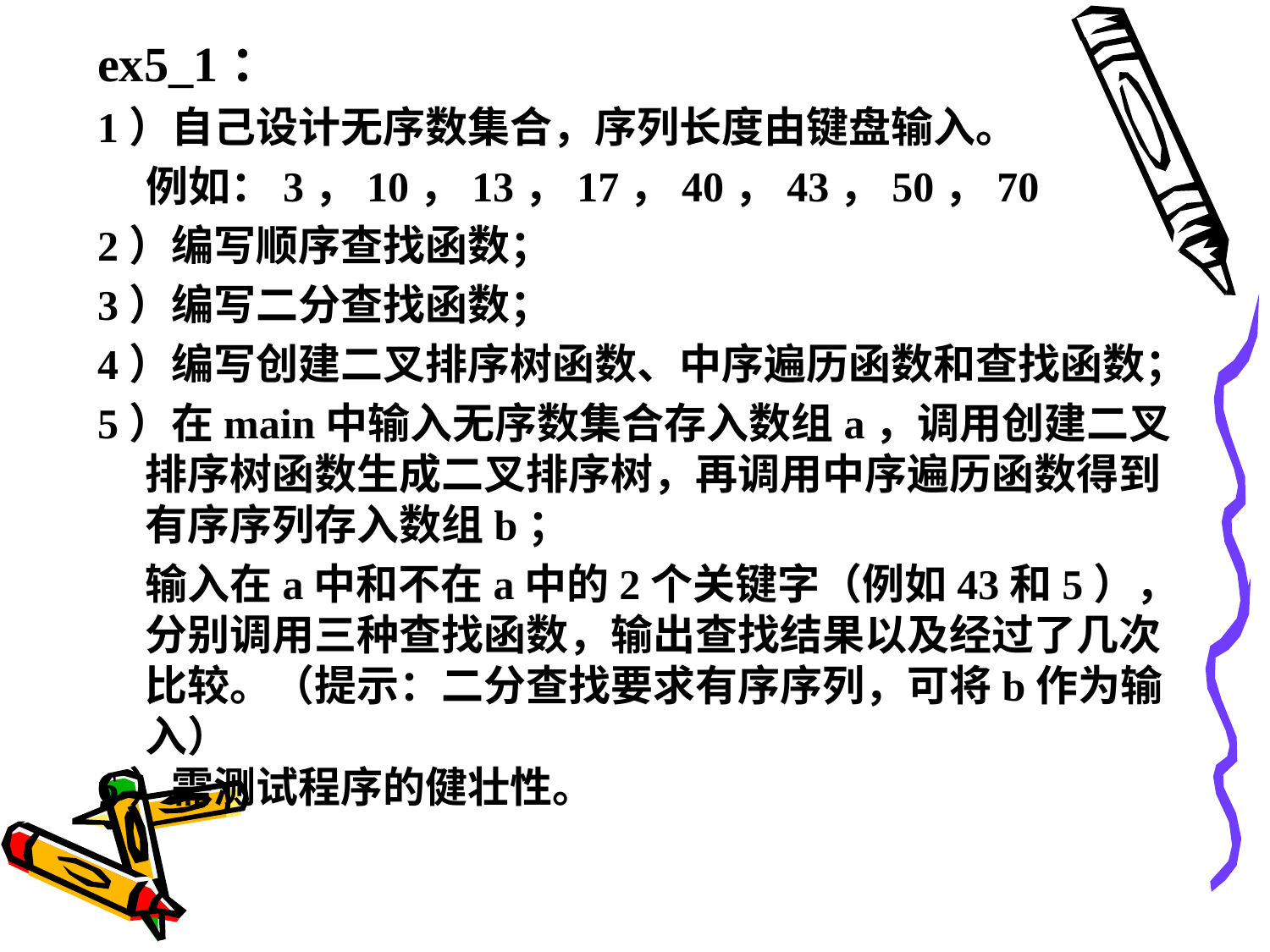

ex5_1：
1）自己设计无序数集合，序列长度由键盘输入。
    例如：3，10，13，17，40，43，50，70
2）编写顺序查找函数；
3）编写二分查找函数；
4）编写创建二叉排序树函数、中序遍历函数和查找函数；
5）在main中输入无序数集合存入数组a，调用创建二叉排序树函数生成二叉排序树，再调用中序遍历函数得到有序序列存入数组b；
	输入在a中和不在a中的2个关键字（例如43和5），分别调用三种查找函数，输出查找结果以及经过了几次比较。（提示：二分查找要求有序序列，可将b作为输入）
6）需测试程序的健壮性。